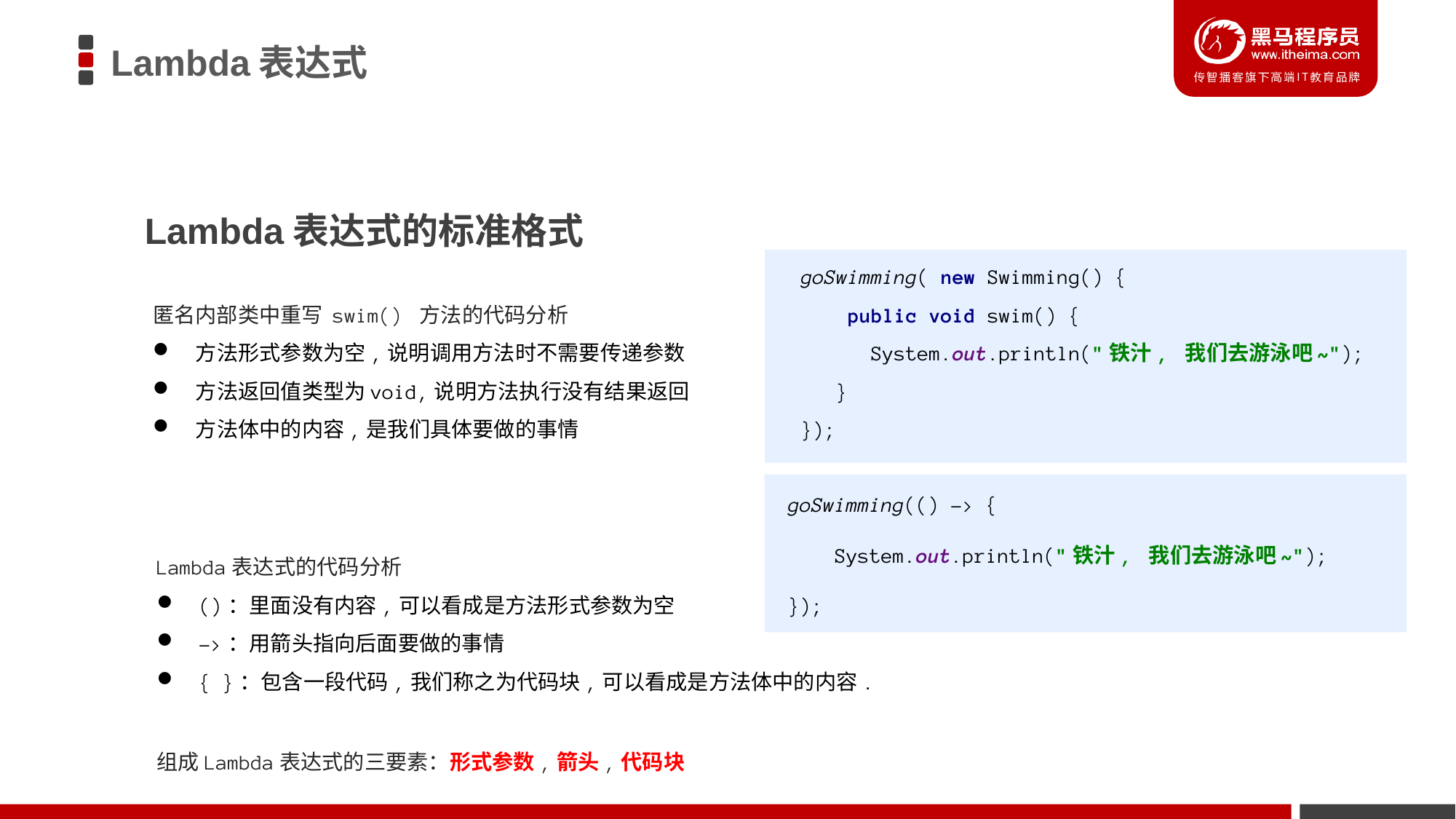

Lambda表达式

Lambda表达式的标准格式
goSwimming( new Swimming() {
    public void swim() {
      System.out.println("铁汁, 我们去游泳吧~");
   }
});

匿名内部类中重写 swim() 方法的代码分析
方法形式参数为空,说明调用方法时不需要传递参数
方法返回值类型为void,说明方法执行没有结果返回
方法体中的内容,是我们具体要做的事情

goSwimming(() -> {
    System.out.println("铁汁, 我们去游泳吧~");
});
Lambda表达式的代码分析
()：里面没有内容,可以看成是方法形式参数为空
->：用箭头指向后面要做的事情
{ }：包含一段代码,我们称之为代码块,可以看成是方法体中的内容.
组成Lambda表达式的三要素：形式参数,箭头,代码块